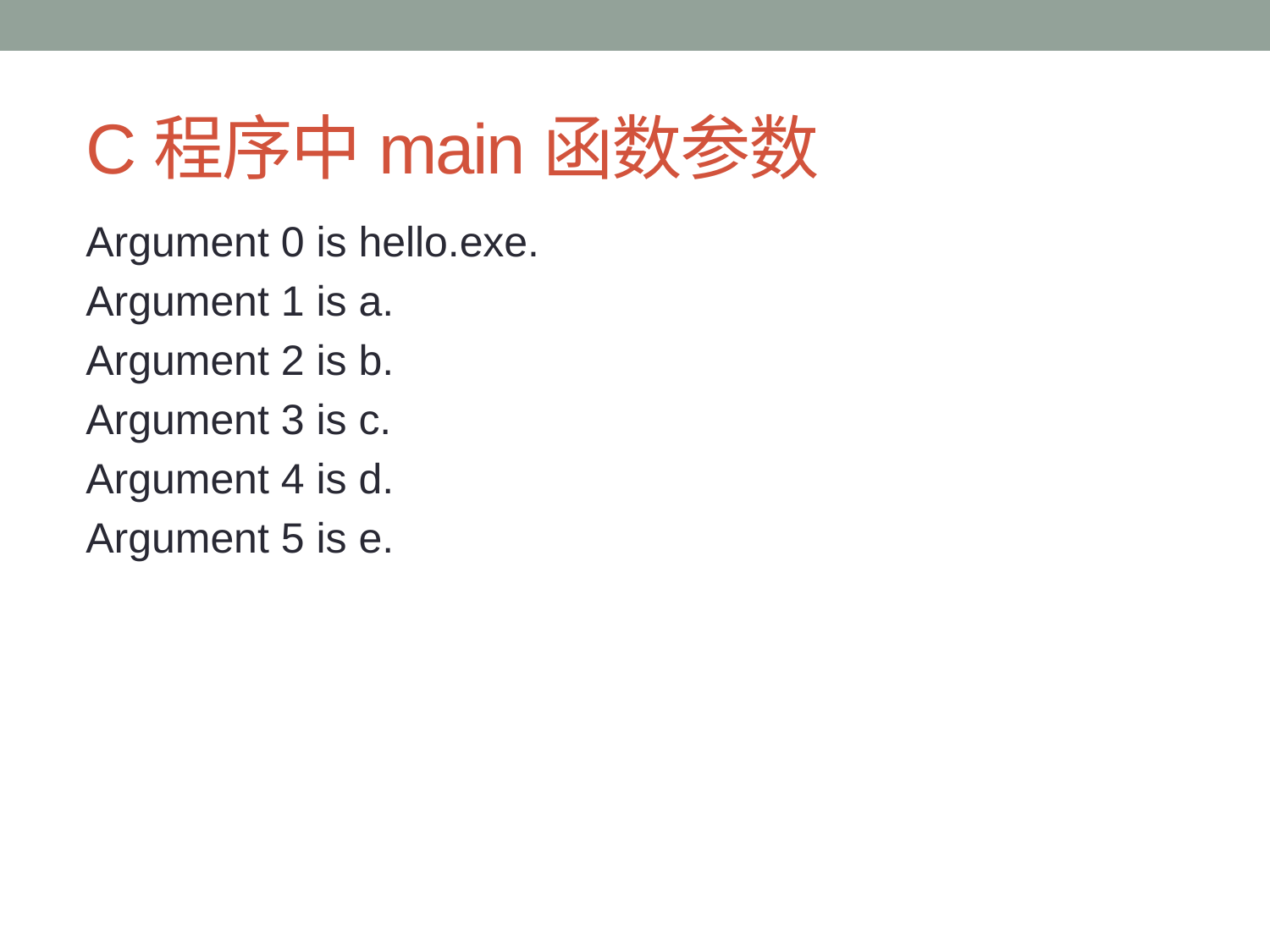

# C程序中main函数参数
Argument 0 is hello.exe.
Argument 1 is a.
Argument 2 is b.
Argument 3 is c.
Argument 4 is d.
Argument 5 is e.